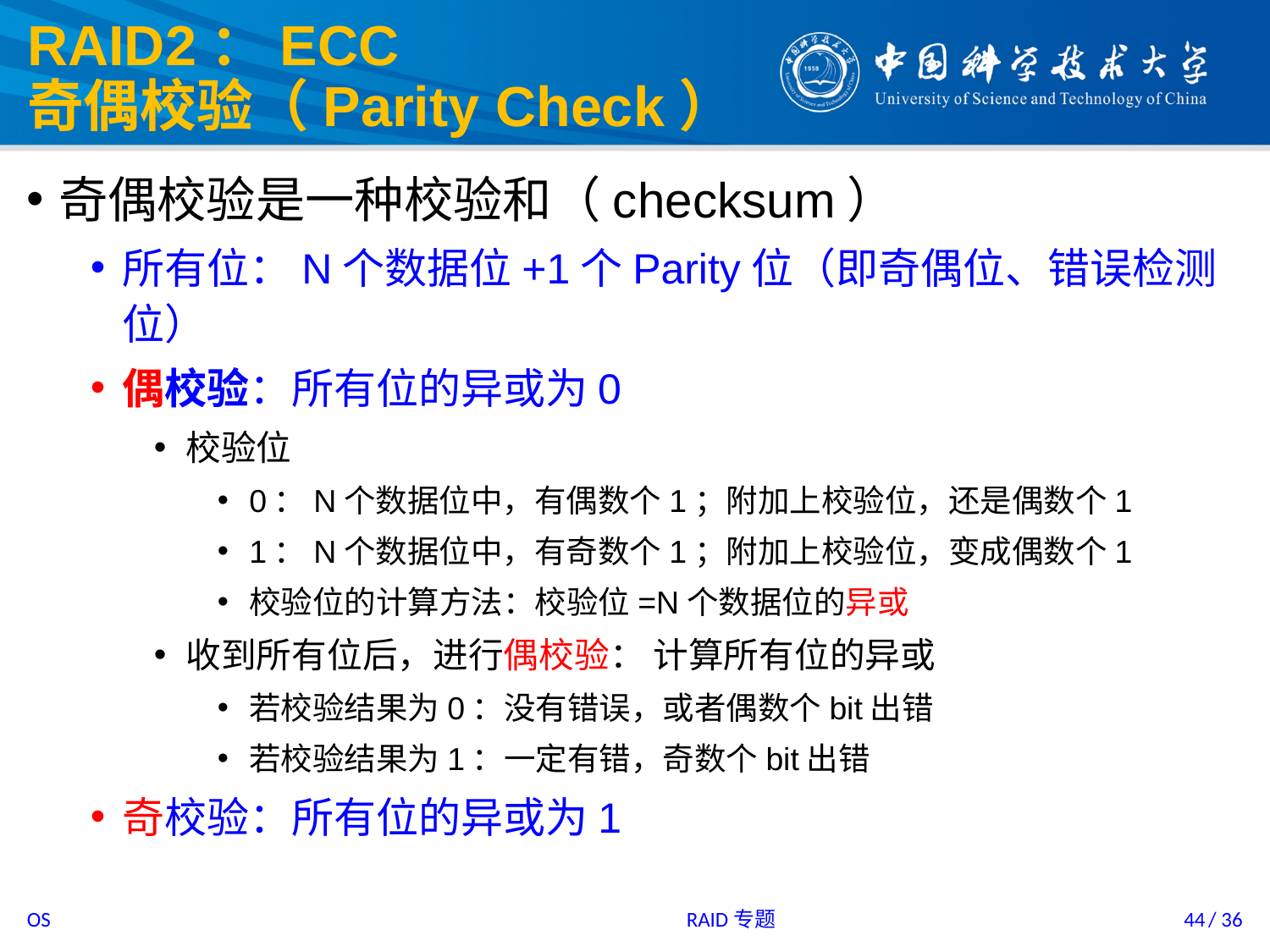

# RAID2：ECC 奇偶校验（Parity Check）
奇偶校验是一种校验和（checksum）
所有位：N个数据位+1个Parity位（即奇偶位、错误检测位）
偶校验：所有位的异或为0
校验位
0：N个数据位中，有偶数个1；附加上校验位，还是偶数个1
1：N个数据位中，有奇数个1；附加上校验位，变成偶数个1
校验位的计算方法：校验位=N个数据位的异或
收到所有位后，进行偶校验： 计算所有位的异或
若校验结果为0：没有错误，或者偶数个bit出错
若校验结果为1：一定有错，奇数个bit出错
奇校验：所有位的异或为1

RAID专题
44